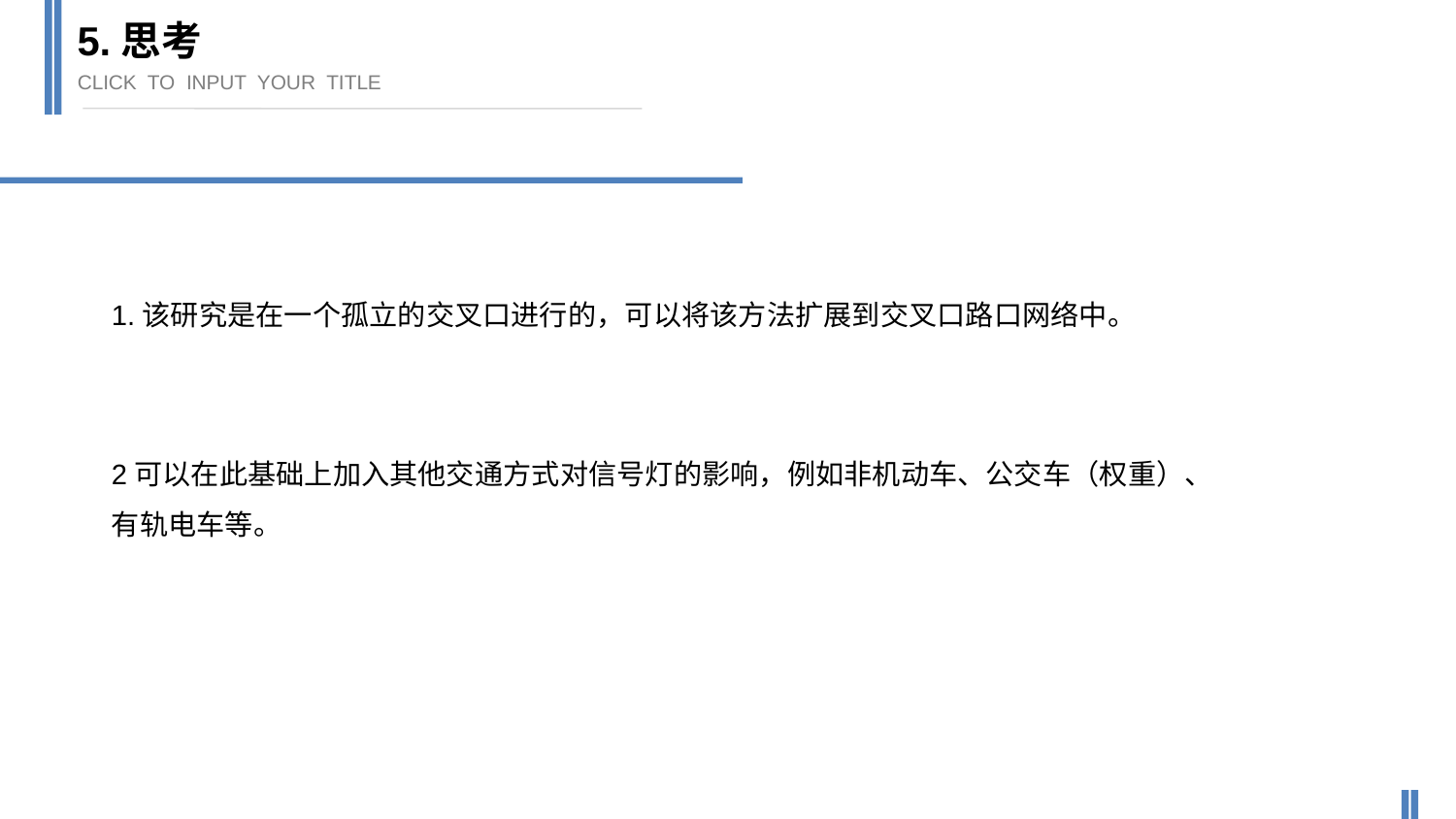

5.思考
CLICK  TO  INPUT  YOUR  TITLE

输入标
1.该研究是在一个孤立的交叉口进行的，可以将该方法扩展到交叉口路口网络中。
2可以在此基础上加入其他交通方式对信号灯的影响，例如非机动车、公交车（权重）、有轨电车等。

输入标题